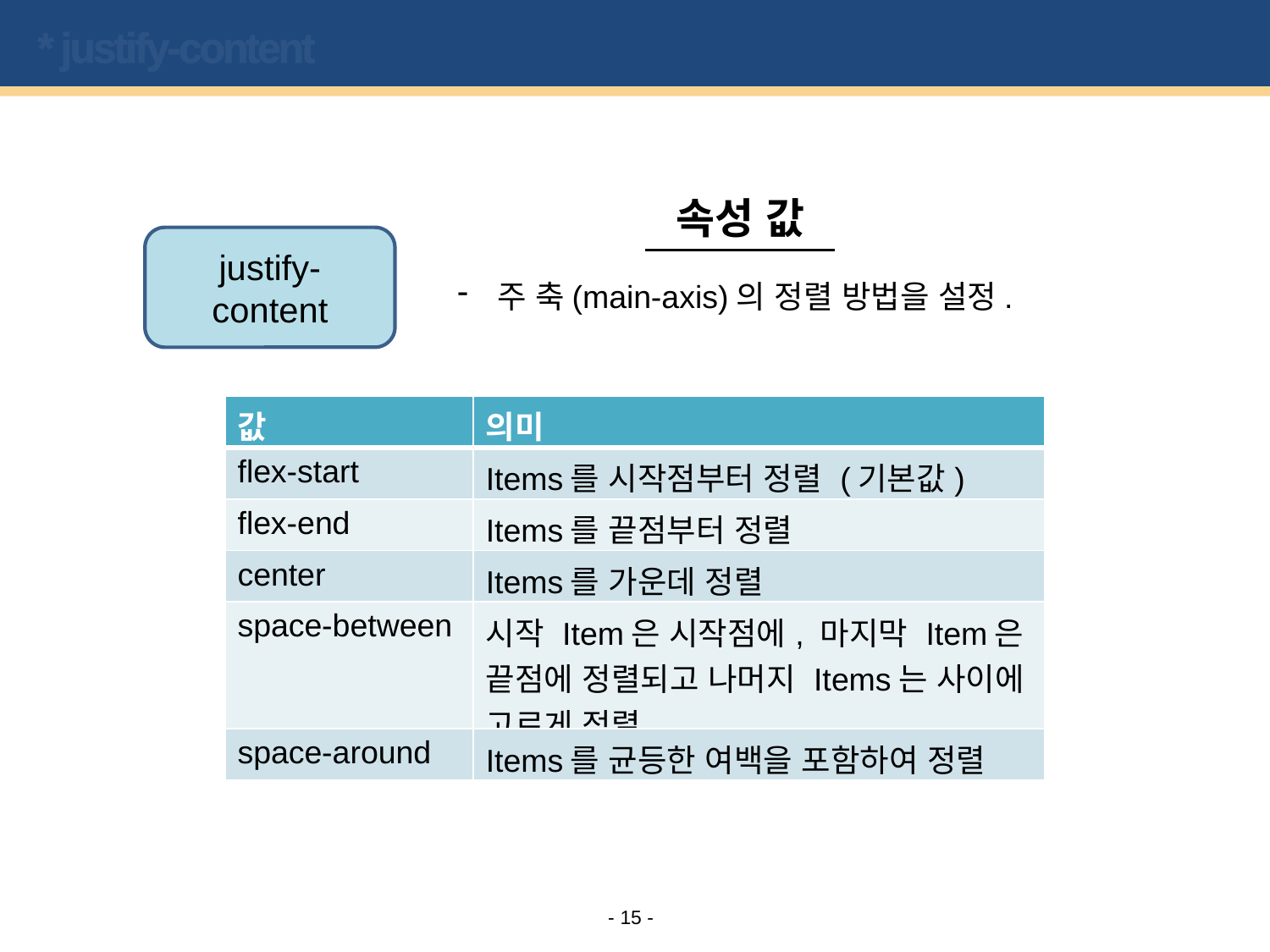

# * justify-content
속성 값
justify-content
주 축(main-axis)의 정렬 방법을 설정.
| 값 | 의미 |
| --- | --- |
| flex-start | Items를 시작점부터 정렬 (기본값) |
| flex-end | Items를 끝점부터 정렬 |
| center | Items를 가운데 정렬 |
| space-between | 시작 Item은 시작점에, 마지막 Item은 끝점에 정렬되고 나머지 Items는 사이에 고르게 정렬 |
| space-around | Items를 균등한 여백을 포함하여 정렬 |